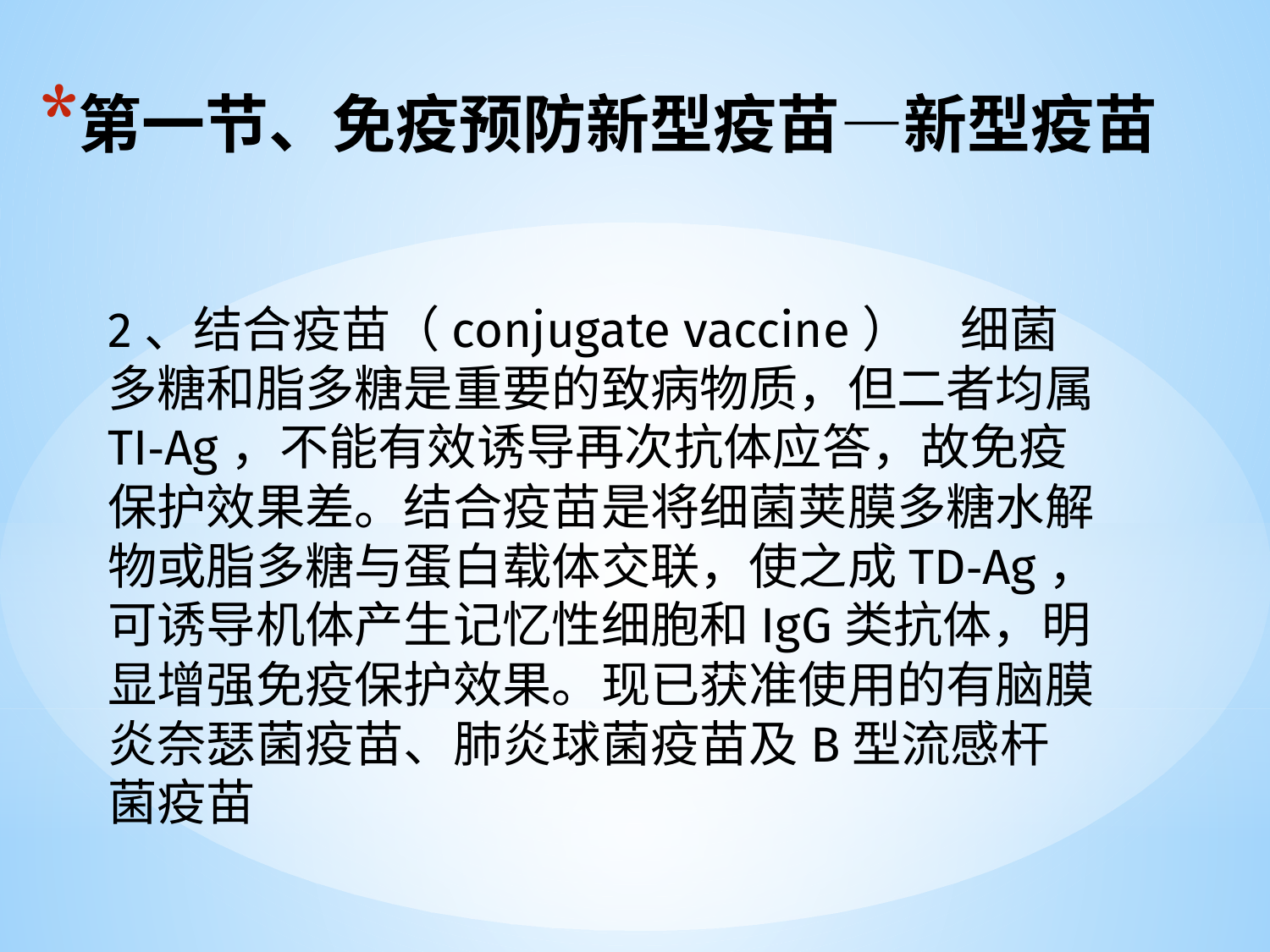

# 第一节、免疫预防新型疫苗—新型疫苗
2、结合疫苗（conjugate vaccine）　细菌多糖和脂多糖是重要的致病物质，但二者均属TI‐Ag，不能有效诱导再次抗体应答，故免疫保护效果差。结合疫苗是将细菌荚膜多糖水解物或脂多糖与蛋白载体交联，使之成TD‐Ag，可诱导机体产生记忆性细胞和IgG类抗体，明显增强免疫保护效果。现已获准使用的有脑膜炎奈瑟菌疫苗、肺炎球菌疫苗及B型流感杆菌疫苗